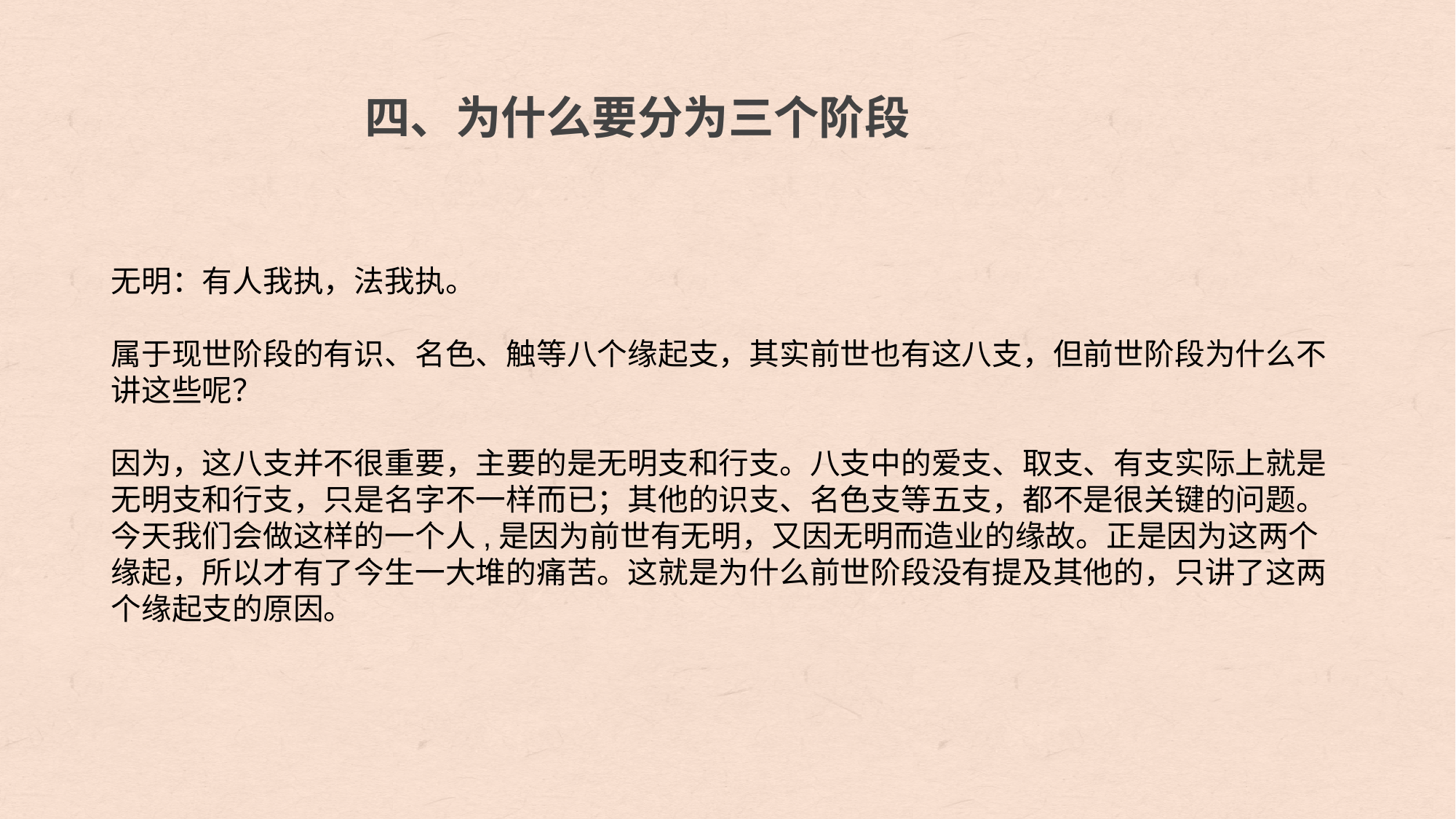

四、为什么要分为三个阶段

无明：有人我执，法我执。

属于现世阶段的有识、名色、触等八个缘起支，其实前世也有这八支，但前世阶段为什么不讲这些呢？

因为，这八支并不很重要，主要的是无明支和行支。八支中的爱支、取支、有支实际上就是无明支和行支，只是名字不一样而已；其他的识支、名色支等五支，都不是很关键的问题。今天我们会做这样的一个人,是因为前世有无明，又因无明而造业的缘故。正是因为这两个缘起，所以才有了今生一大堆的痛苦。这就是为什么前世阶段没有提及其他的，只讲了这两个缘起支的原因。